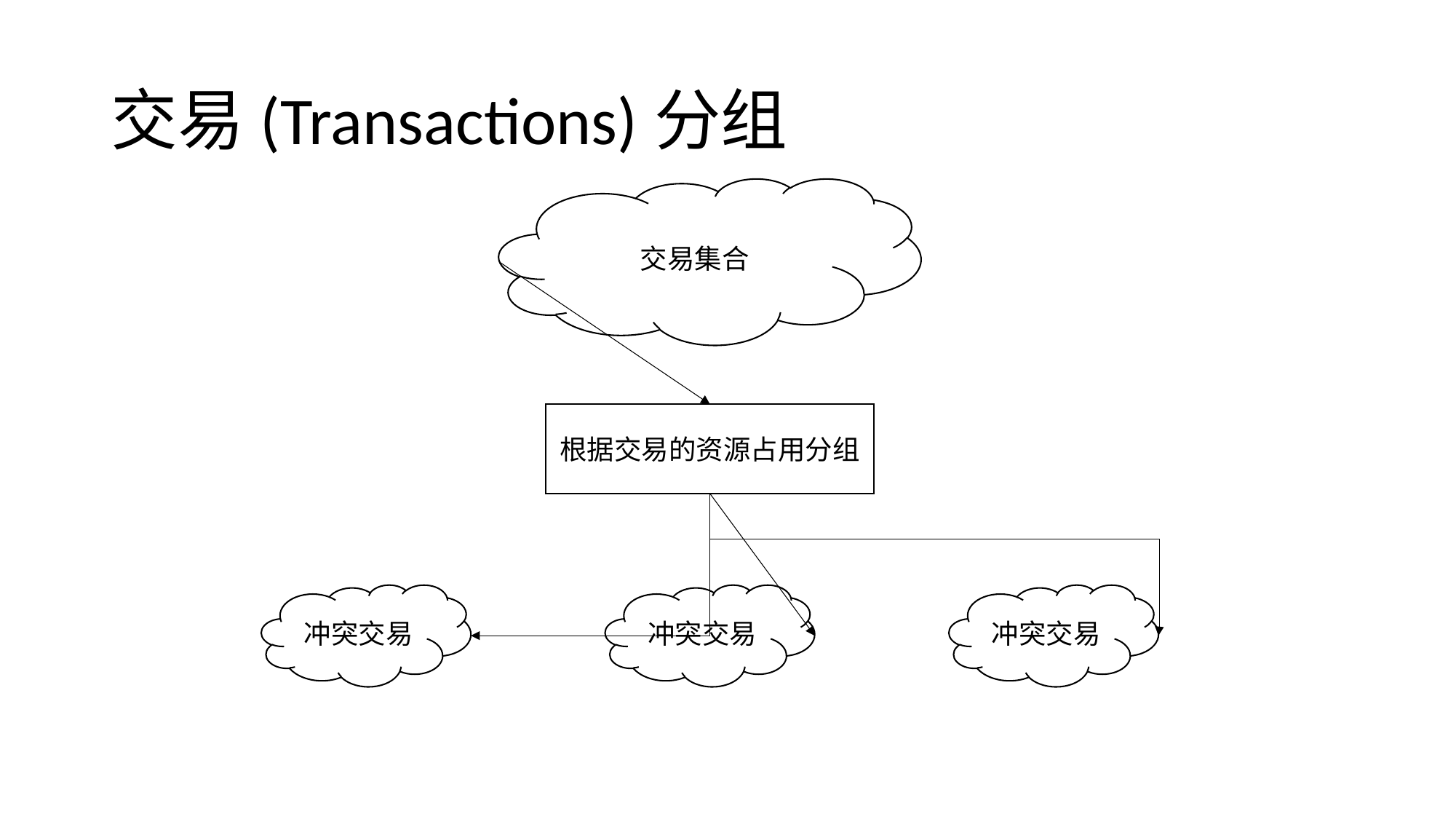

# 交易(Transactions)分组
交易集合
根据交易的资源占用分组
冲突交易
冲突交易
冲突交易